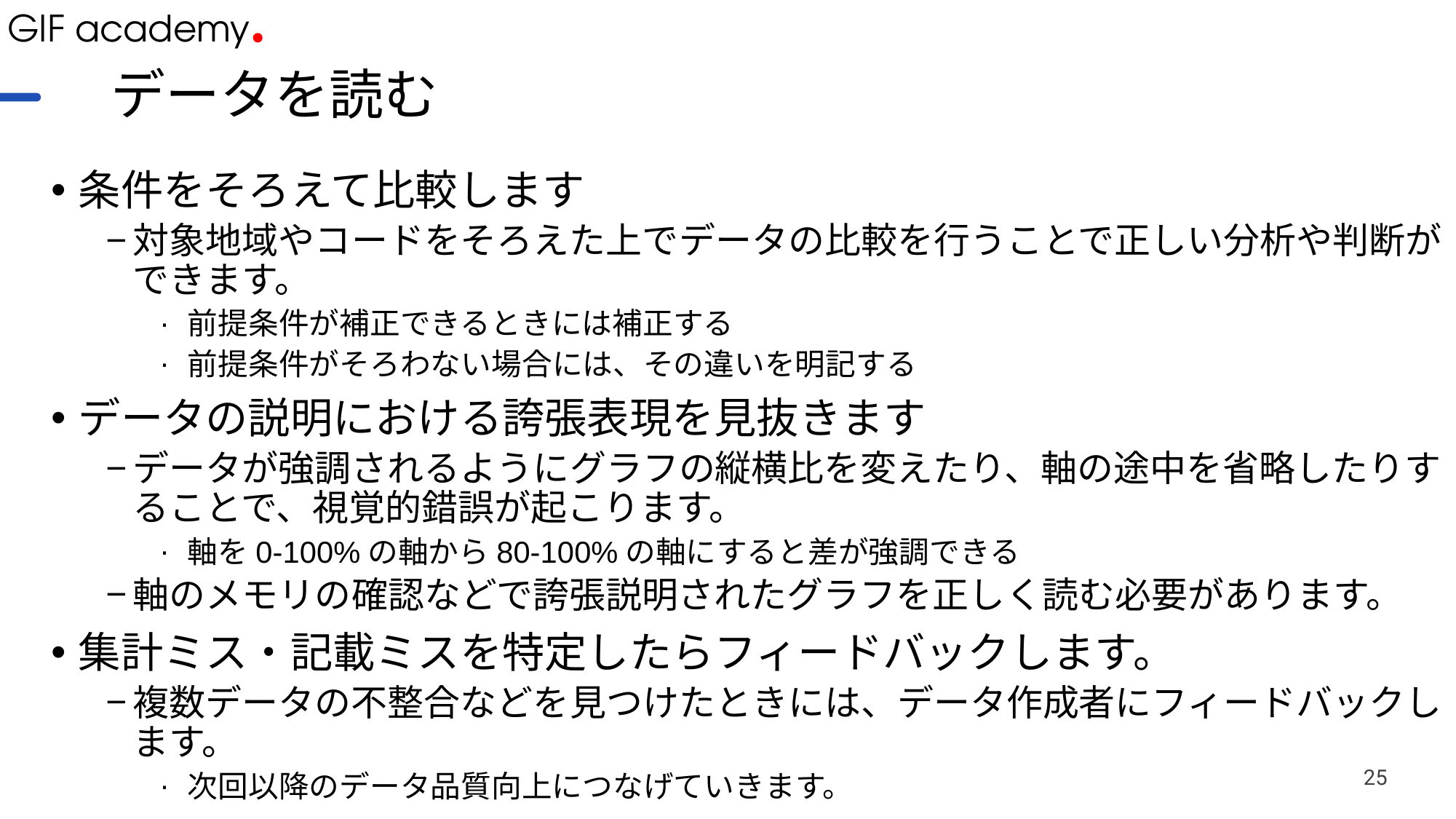

# データを読む
条件をそろえて比較します
対象地域やコードをそろえた上でデータの比較を行うことで正しい分析や判断ができます。
前提条件が補正できるときには補正する
前提条件がそろわない場合には、その違いを明記する
データの説明における誇張表現を見抜きます
データが強調されるようにグラフの縦横比を変えたり、軸の途中を省略したりすることで、視覚的錯誤が起こります。
軸を0-100%の軸から80-100%の軸にすると差が強調できる
軸のメモリの確認などで誇張説明されたグラフを正しく読む必要があります。
集計ミス・記載ミスを特定したらフィードバックします。
複数データの不整合などを見つけたときには、データ作成者にフィードバックします。
次回以降のデータ品質向上につなげていきます。
25